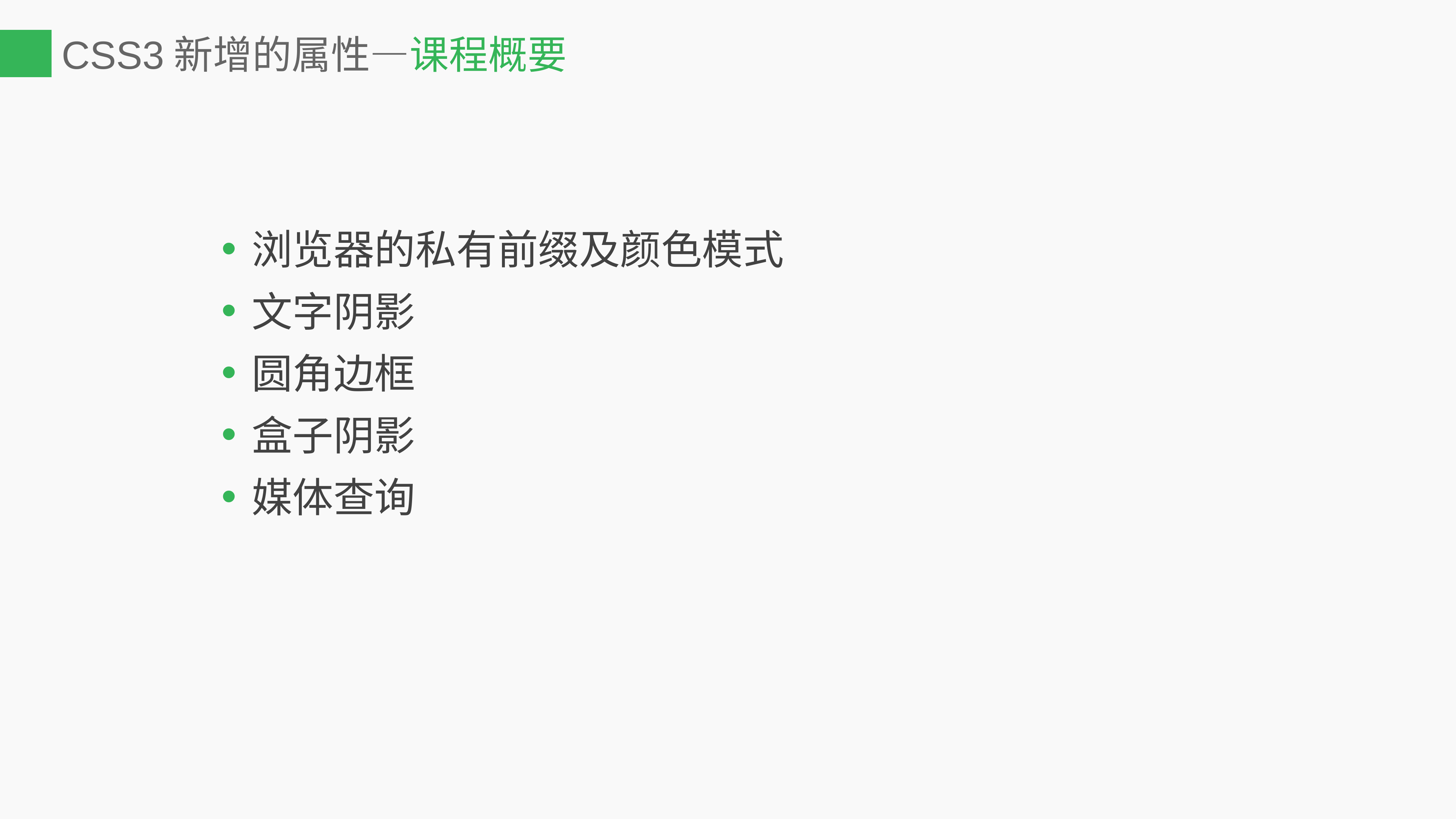

# CSS3新增的属性—课程概要
浏览器的私有前缀及颜色模式
文字阴影
圆角边框
盒子阴影
媒体查询